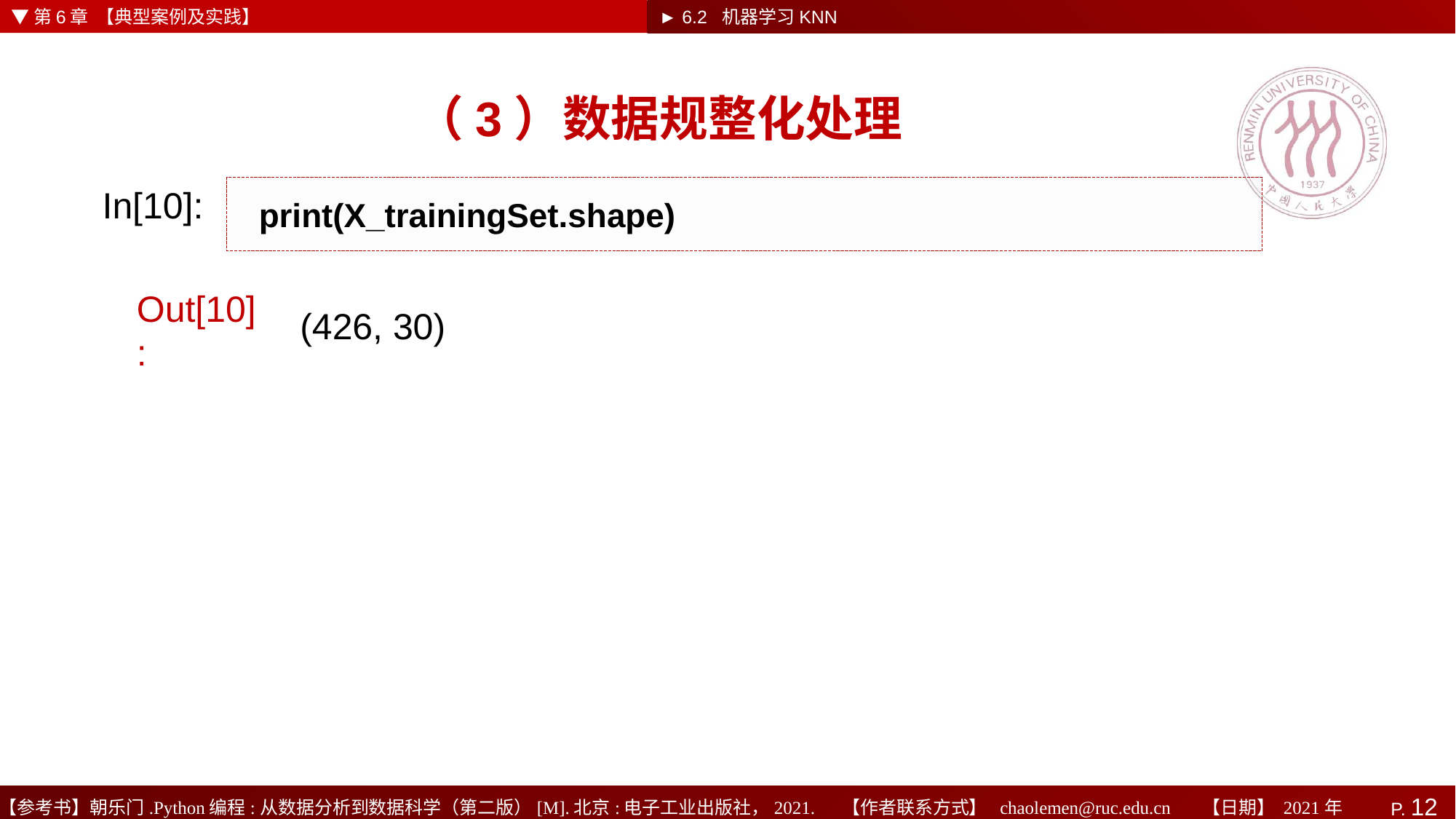

▼第6章  【典型案例及实践】
► 6.2  机器学习KNN
# （3）数据规整化处理
In[10]:
print(X_trainingSet.shape)
Out[10]:
(426, 30)